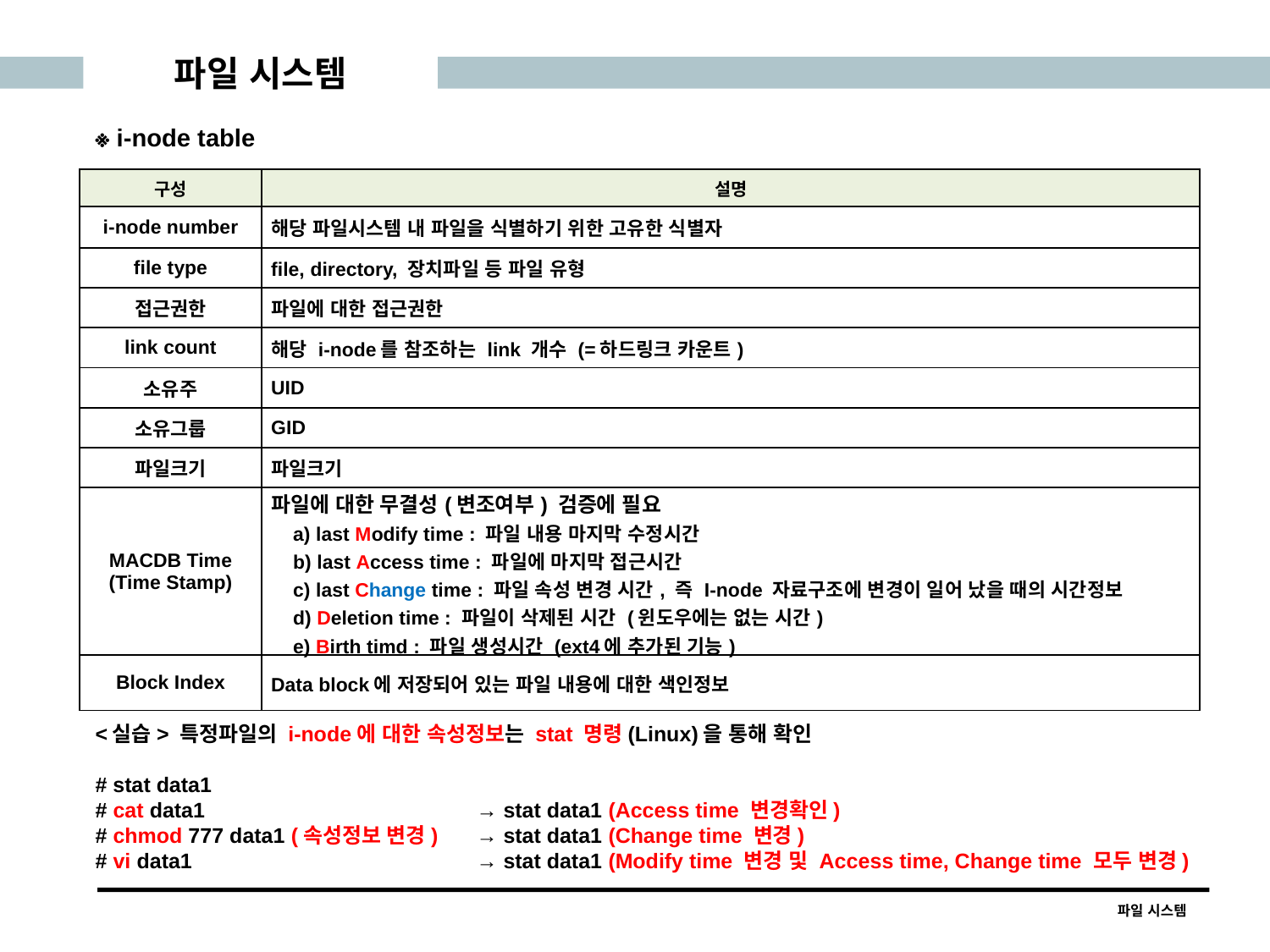

파일 시스템

※ i-node table
| 구성 | 설명 |
| --- | --- |
| i-node number | 해당 파일시스템 내 파일을 식별하기 위한 고유한 식별자 |
| file type | file, directory, 장치파일 등 파일 유형 |
| 접근권한 | 파일에 대한 접근권한 |
| link count | 해당 i-node를 참조하는 link 개수 (=하드링크 카운트) |
| 소유주 | UID |
| 소유그룹 | GID |
| 파일크기 | 파일크기 |
| MACDB Time (Time Stamp) | 파일에 대한 무결성(변조여부) 검증에 필요 a) last Modify time : 파일 내용 마지막 수정시간 b) last Access time : 파일에 마지막 접근시간 c) last Change time : 파일 속성 변경 시간, 즉 I-node 자료구조에 변경이 일어 났을 때의 시간정보 d) Deletion time : 파일이 삭제된 시간 (윈도우에는 없는 시간) e) Birth timd : 파일 생성시간 (ext4에 추가된 기능) |
| Block Index | Data block에 저장되어 있는 파일 내용에 대한 색인정보 |
<실습> 특정파일의 i-node에 대한 속성정보는 stat 명령(Linux)을 통해 확인

# stat data1
# cat data1			→ stat data1 (Access time 변경확인)
# chmod 777 data1 (속성정보 변경)	→ stat data1 (Change time 변경)
# vi data1	 		→ stat data1 (Modify time 변경 및 Access time, Change time 모두 변경)

파일 시스템